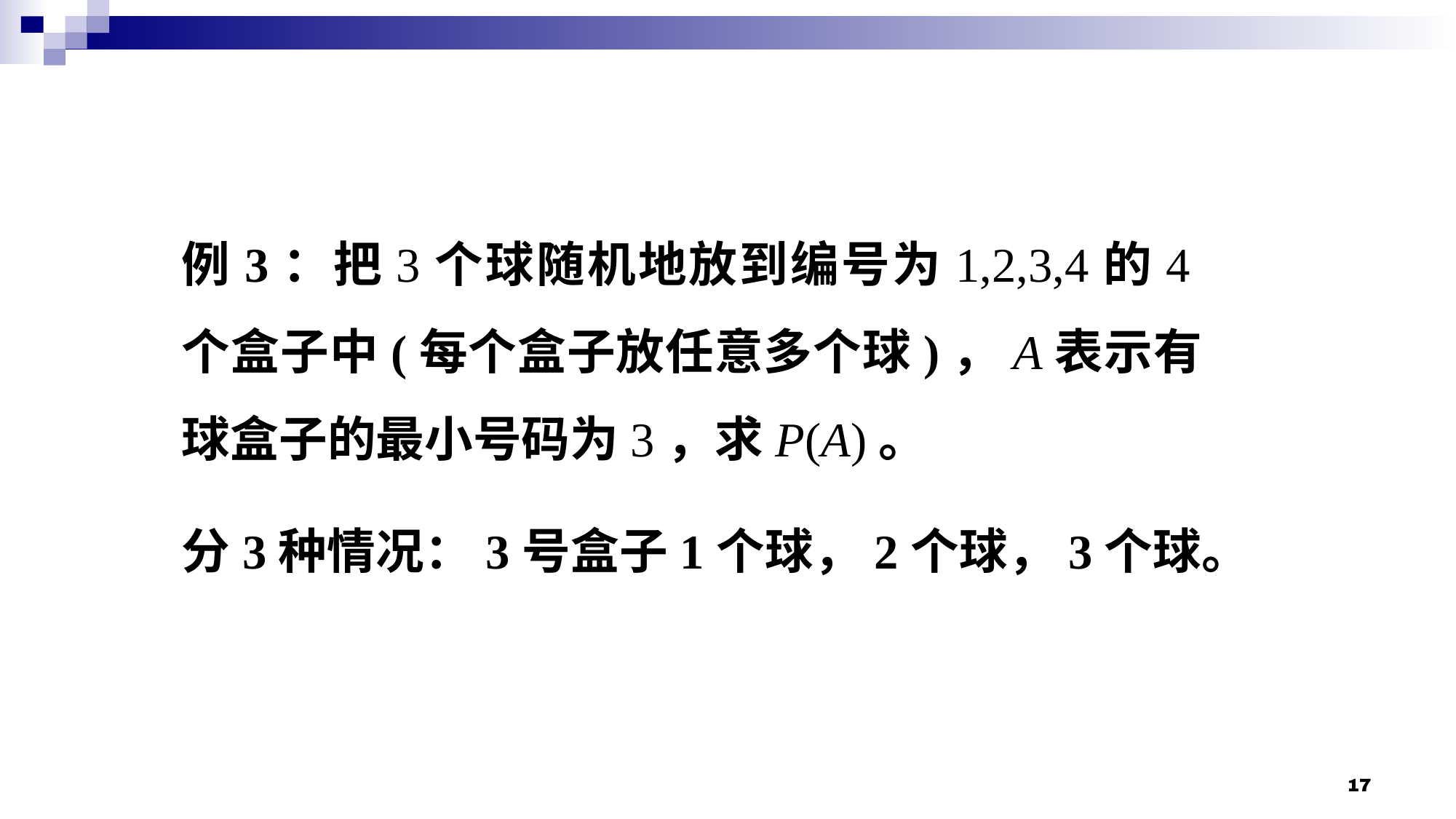

例3：把3个球随机地放到编号为1,2,3,4的4个盒子中(每个盒子放任意多个球)，A表示有球盒子的最小号码为3，求P(A)。
分3种情况：3号盒子1个球，2个球，3个球。
17